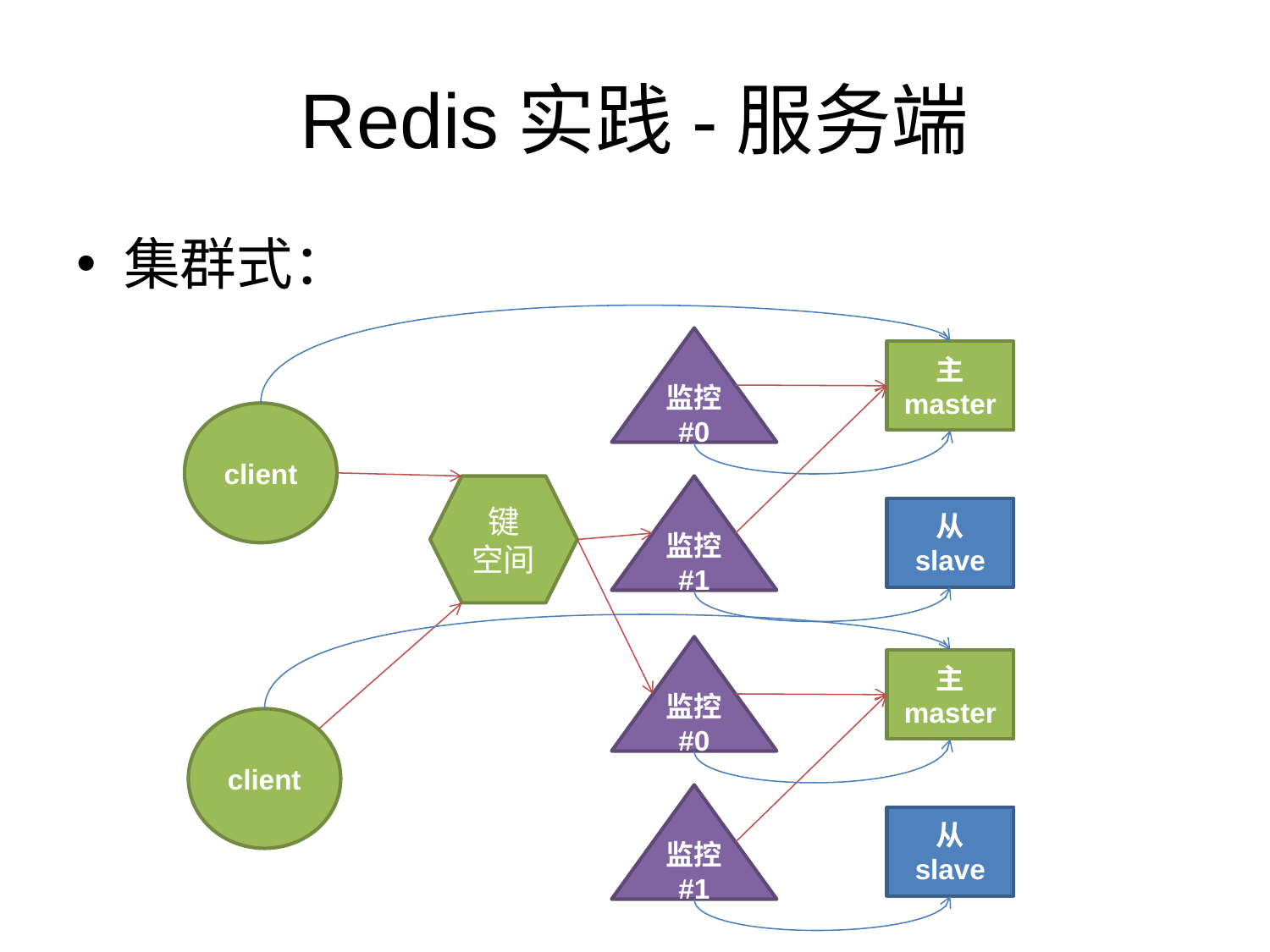

# Redis实践-服务端
集群式：

监控#0
主
master
client
键
空间
监控#1
从
slave
监控#0
主
master
client
监控#1
从
slave